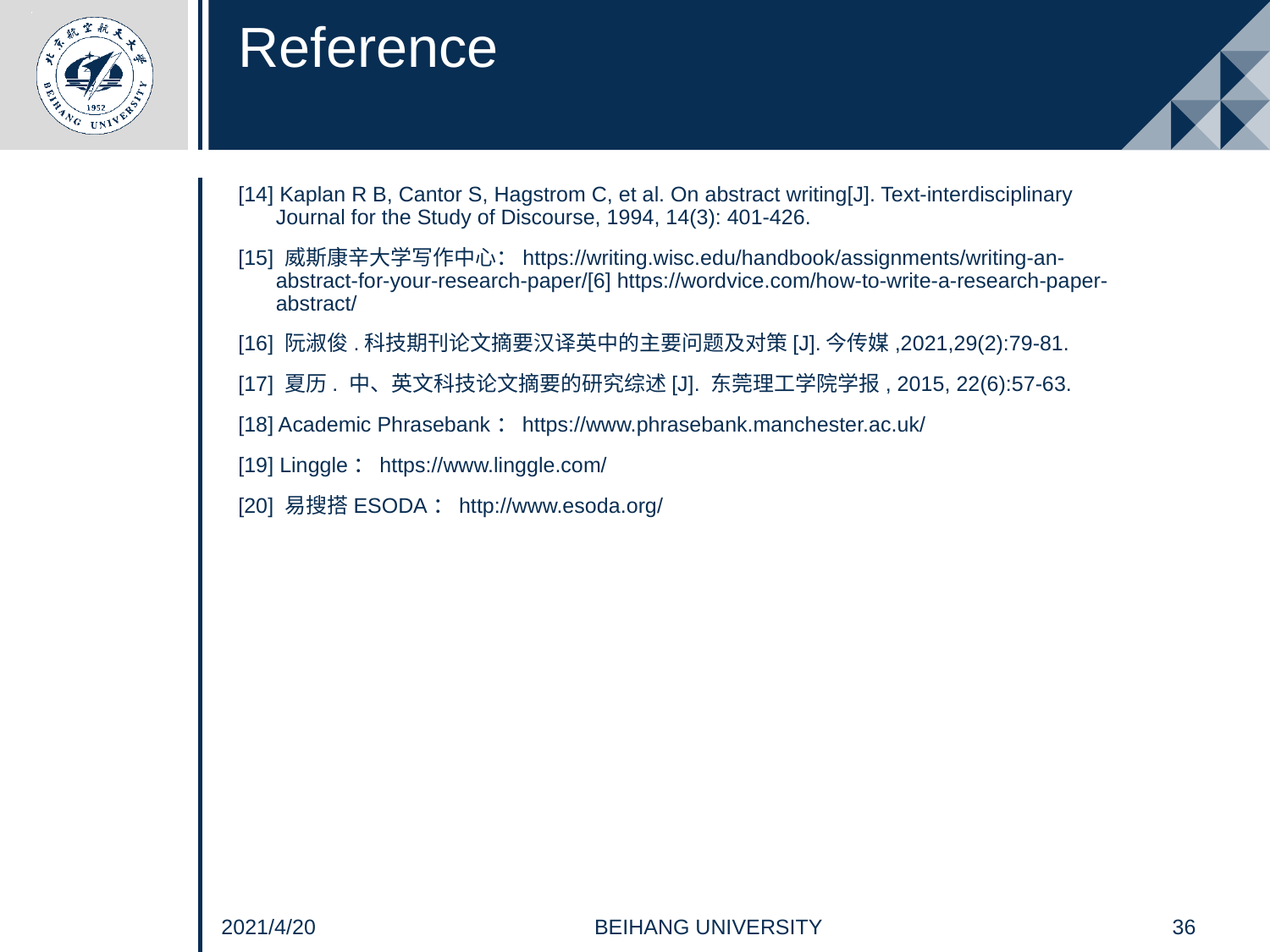

# Reference

[14] Kaplan R B, Cantor S, Hagstrom C, et al. On abstract writing[J]. Text-interdisciplinary Journal for the Study of Discourse, 1994, 14(3): 401-426.
[15] 威斯康辛大学写作中心：https://writing.wisc.edu/handbook/assignments/writing-an-abstract-for-your-research-paper/[6] https://wordvice.com/how-to-write-a-research-paper-abstract/
[16] 阮淑俊.科技期刊论文摘要汉译英中的主要问题及对策[J].今传媒,2021,29(2):79-81.
[17] 夏历. 中、英文科技论文摘要的研究综述[J]. 东莞理工学院学报, 2015, 22(6):57-63.
[18] Academic Phrasebank：https://www.phrasebank.manchester.ac.uk/
[19] Linggle：https://www.linggle.com/
[20] 易搜搭ESODA：http://www.esoda.org/
36
BEIHANG UNIVERSITY
2021/4/20